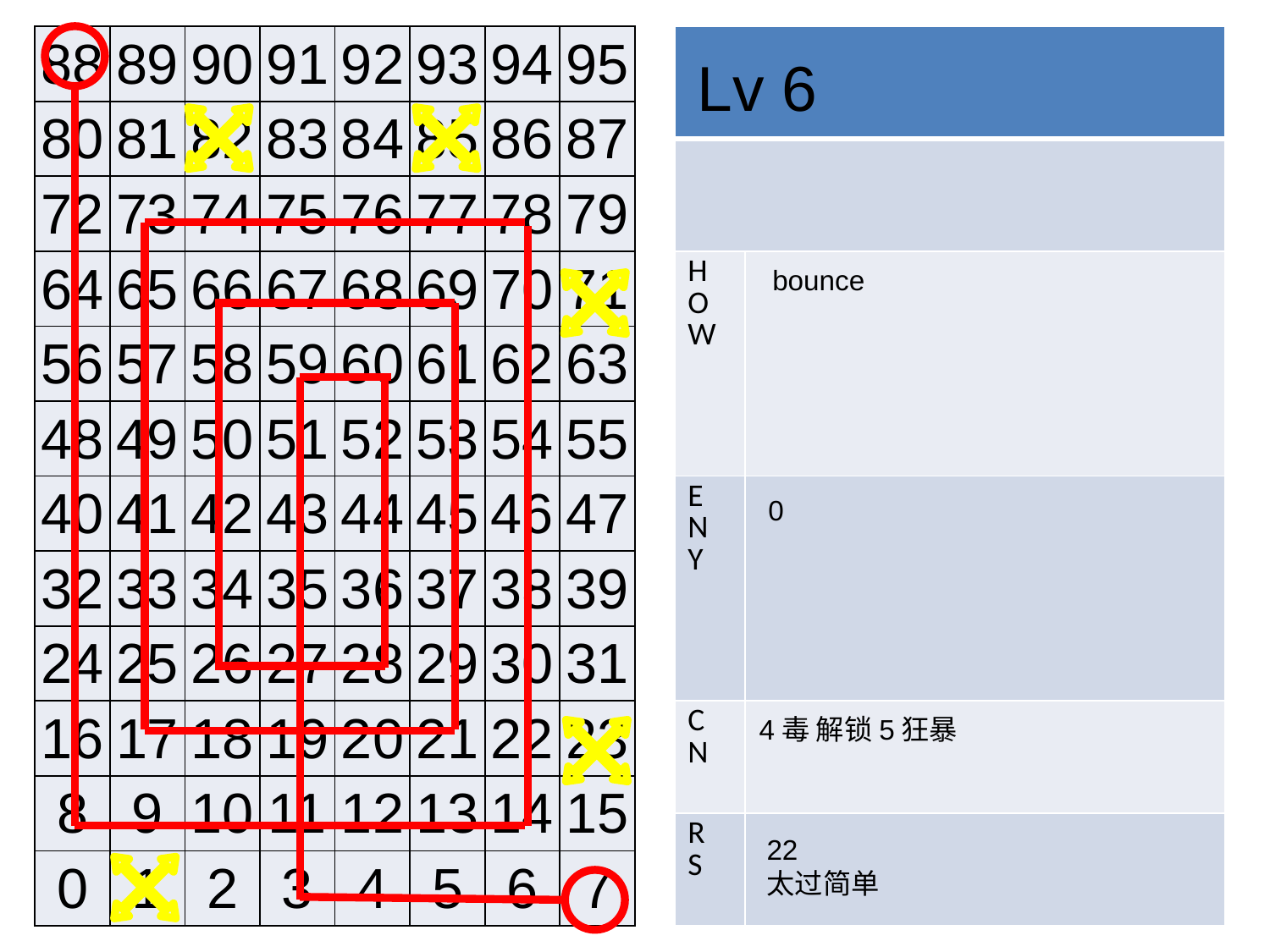

Lv 6

bounce

0
4毒 解锁5狂暴

22
太过简单